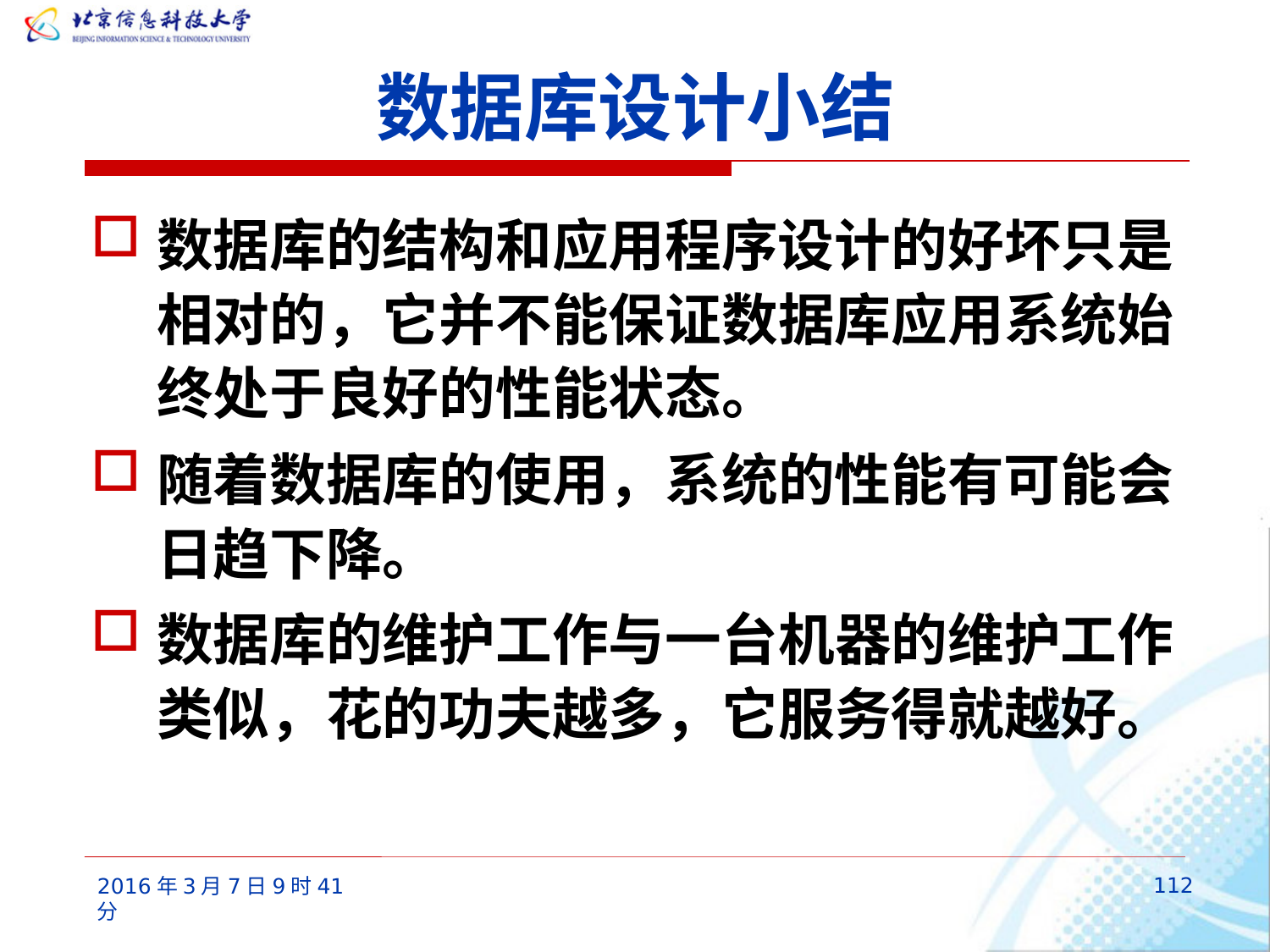

# 数据库设计小结
数据库的结构和应用程序设计的好坏只是相对的，它并不能保证数据库应用系统始终处于良好的性能状态。
随着数据库的使用，系统的性能有可能会日趋下降。
数据库的维护工作与一台机器的维护工作类似，花的功夫越多，它服务得就越好。
2016年3月7日9时41分